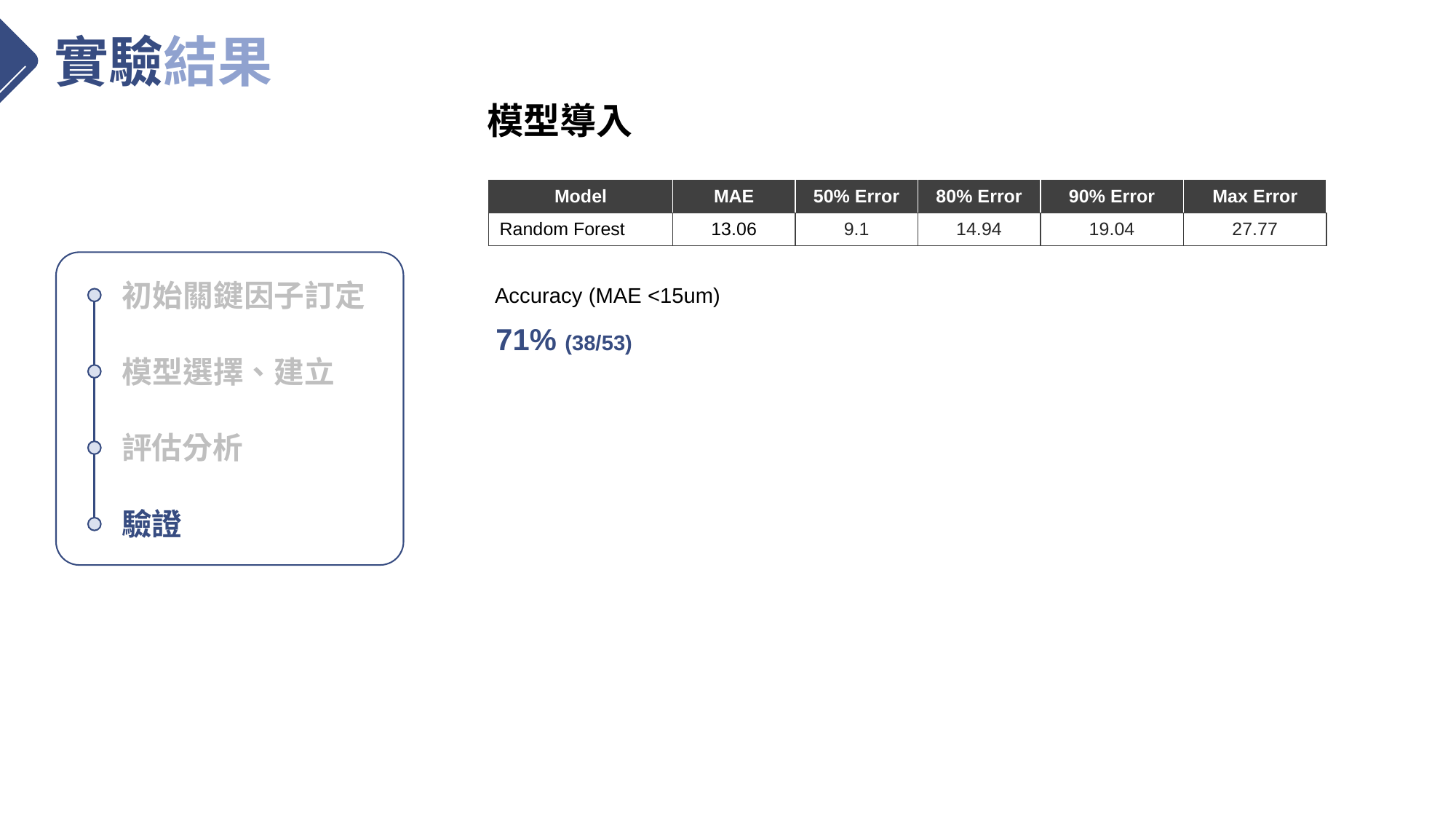

實驗結果
模型導入
| Model | MAE | 50% Error | 80% Error | 90% Error | Max Error |
| --- | --- | --- | --- | --- | --- |
| Random Forest | 13.06 | 9.1 | 14.94 | 19.04 | 27.77 |

初始關鍵因子訂定
Accuracy (MAE <15um)

71% (38/53)
模型選擇、建立

評估分析

驗證